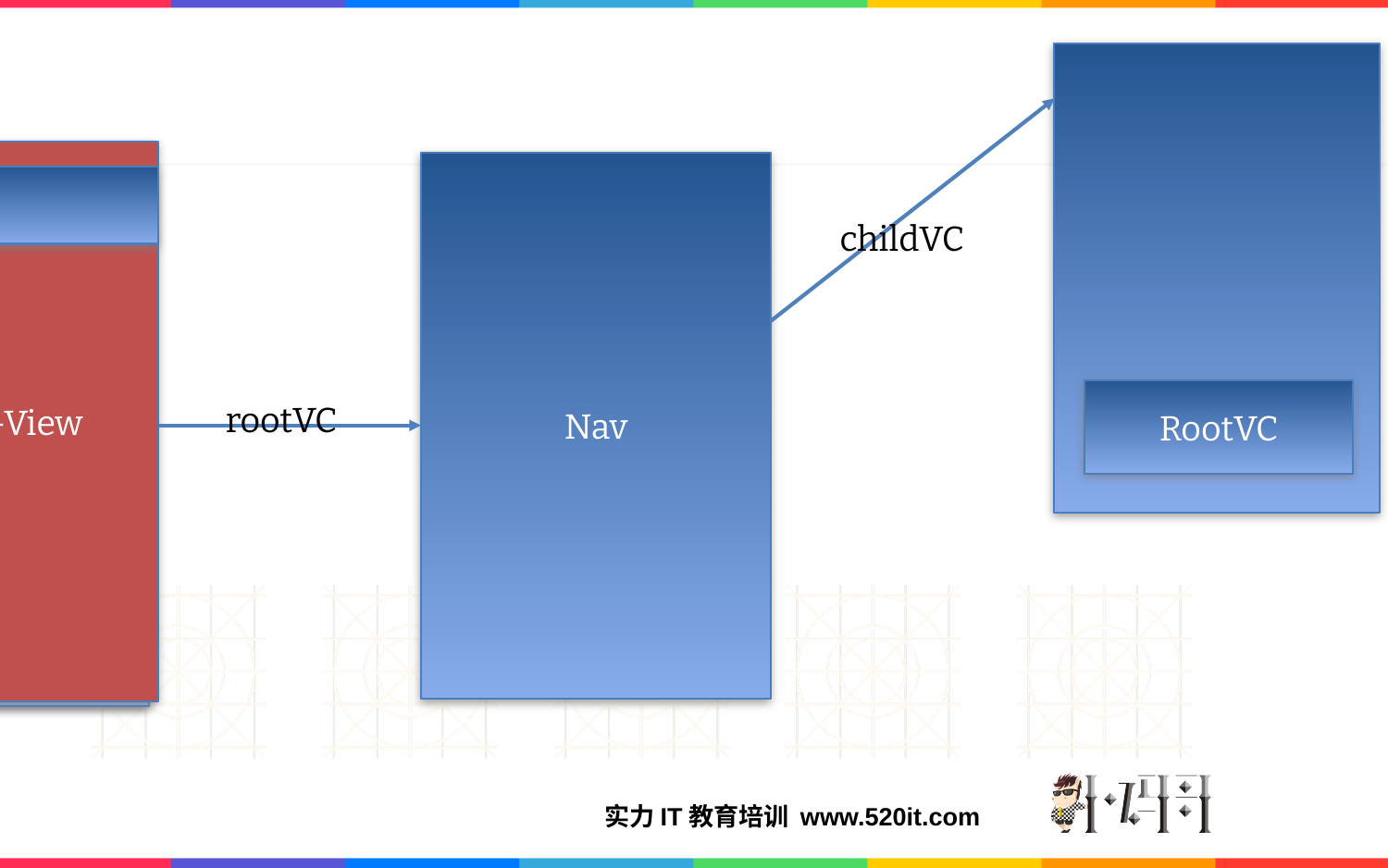

fourVC
rootVC-View
栈顶控制器的View

window
Nav

childVC
ThreeVC
RootVC
rootVC
TwoVC
twoVC-View